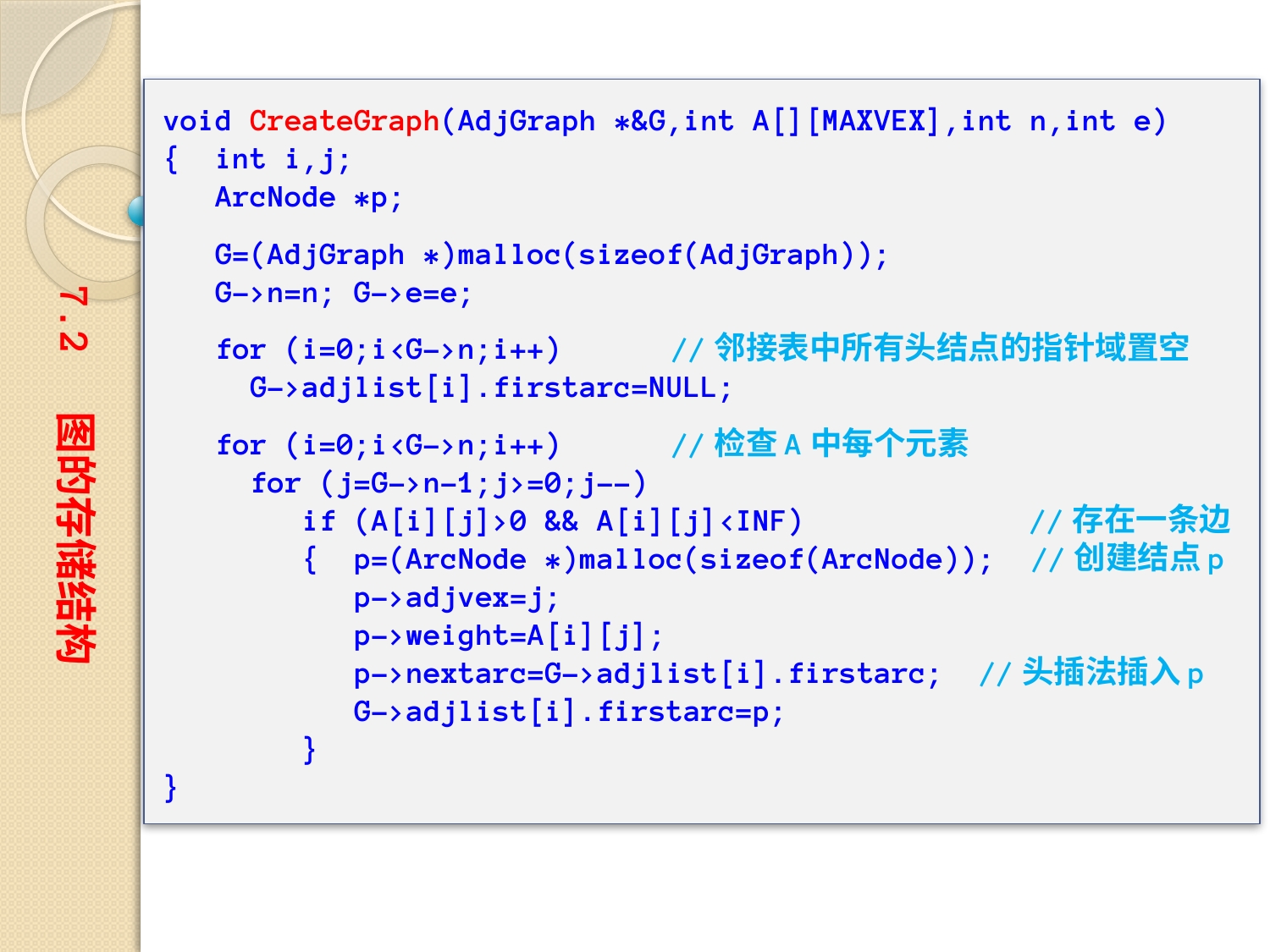

void CreateGraph(AdjGraph *&G,int A[][MAXVEX],int n,int e)
{  int i,j;
   ArcNode *p;
   G=(AdjGraph *)malloc(sizeof(AdjGraph));
   G->n=n; G->e=e;
   for (i=0;i<G->n;i++)	//邻接表中所有头结点的指针域置空
     G->adjlist[i].firstarc=NULL;
   for (i=0;i<G->n;i++)	//检查A中每个元素
     for (j=G->n-1;j>=0;j--)
        if (A[i][j]>0 && A[i][j]<INF)	      //存在一条边
        {  p=(ArcNode *)malloc(sizeof(ArcNode));  //创建结点p
           p->adjvex=j;
           p->weight=A[i][j];
           p->nextarc=G->adjlist[i].firstarc;  //头插法插入p
           G->adjlist[i].firstarc=p;
        }
}
7.2  图的存储结构